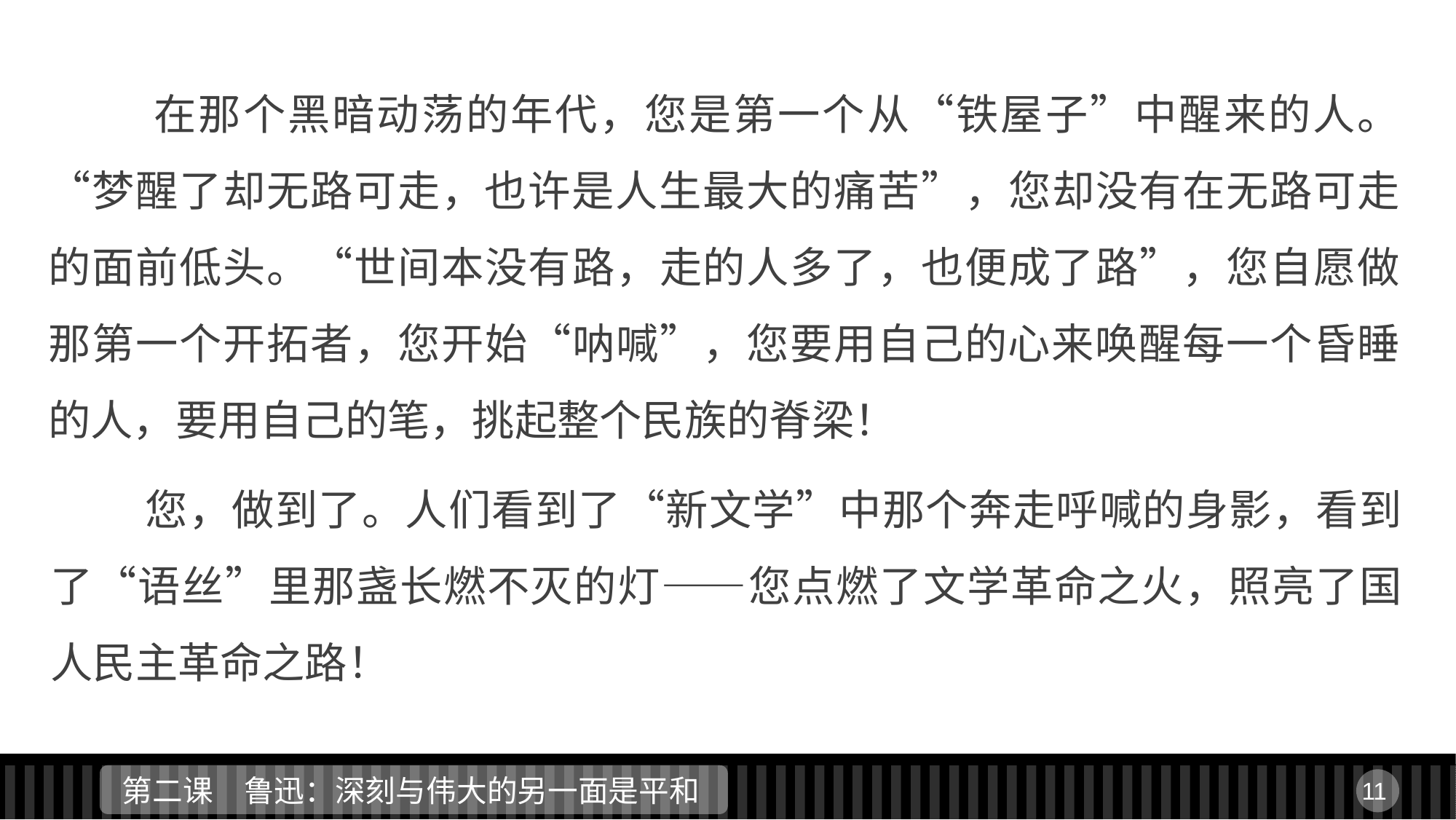

在那个黑暗动荡的年代，您是第一个从“铁屋子”中醒来的人。“梦醒了却无路可走，也许是人生最大的痛苦”，您却没有在无路可走的面前低头。“世间本没有路，走的人多了，也便成了路”，您自愿做那第一个开拓者，您开始“呐喊”，您要用自己的心来唤醒每一个昏睡的人，要用自己的笔，挑起整个民族的脊梁！
        您，做到了。人们看到了“新文学”中那个奔走呼喊的身影，看到了“语丝”里那盏长燃不灭的灯——您点燃了文学革命之火，照亮了国人民主革命之路！